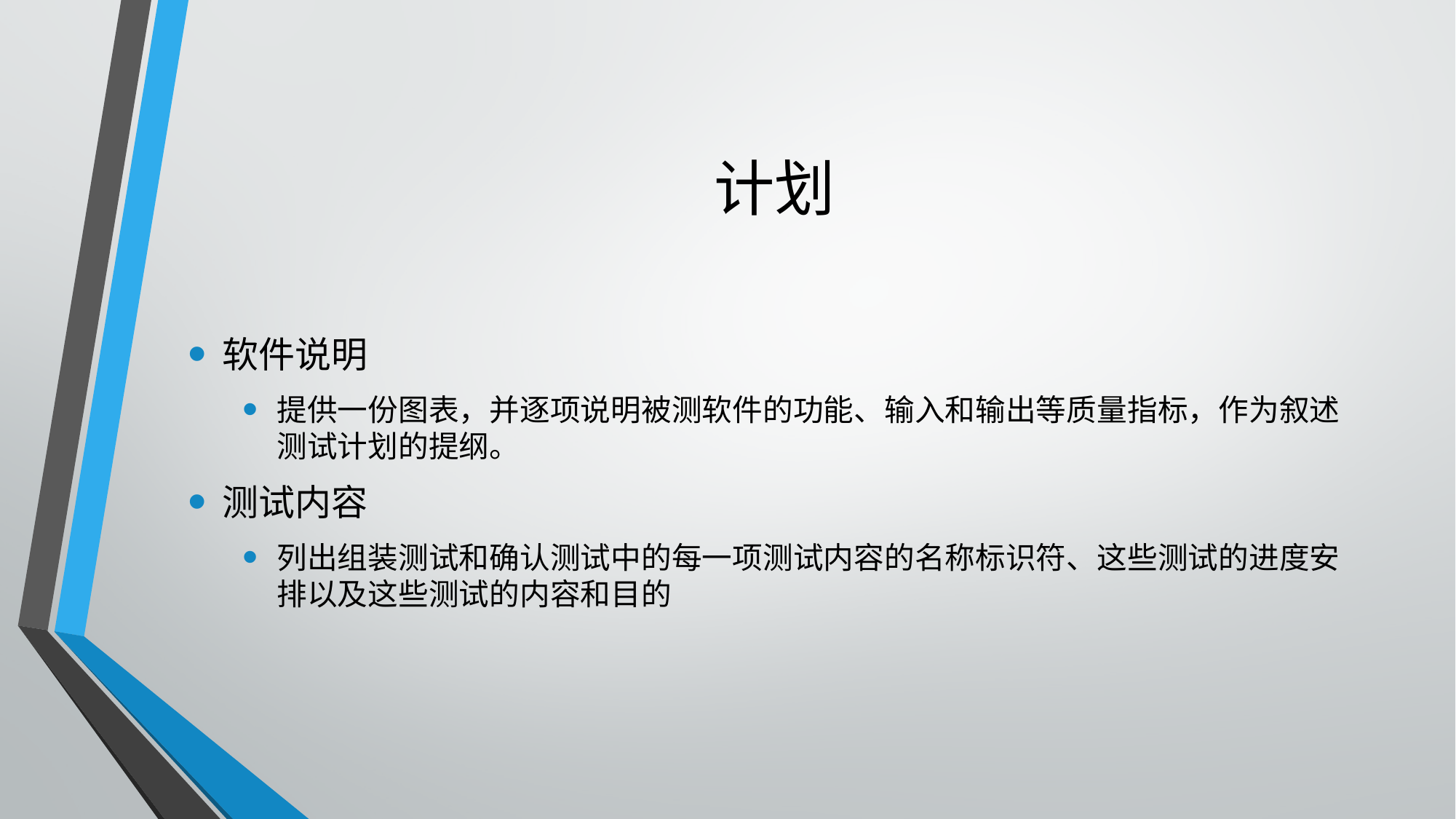

# 计划
软件说明
提供一份图表，并逐项说明被测软件的功能、输入和输出等质量指标，作为叙述测试计划的提纲。
测试内容
列出组装测试和确认测试中的每一项测试内容的名称标识符、这些测试的进度安排以及这些测试的内容和目的